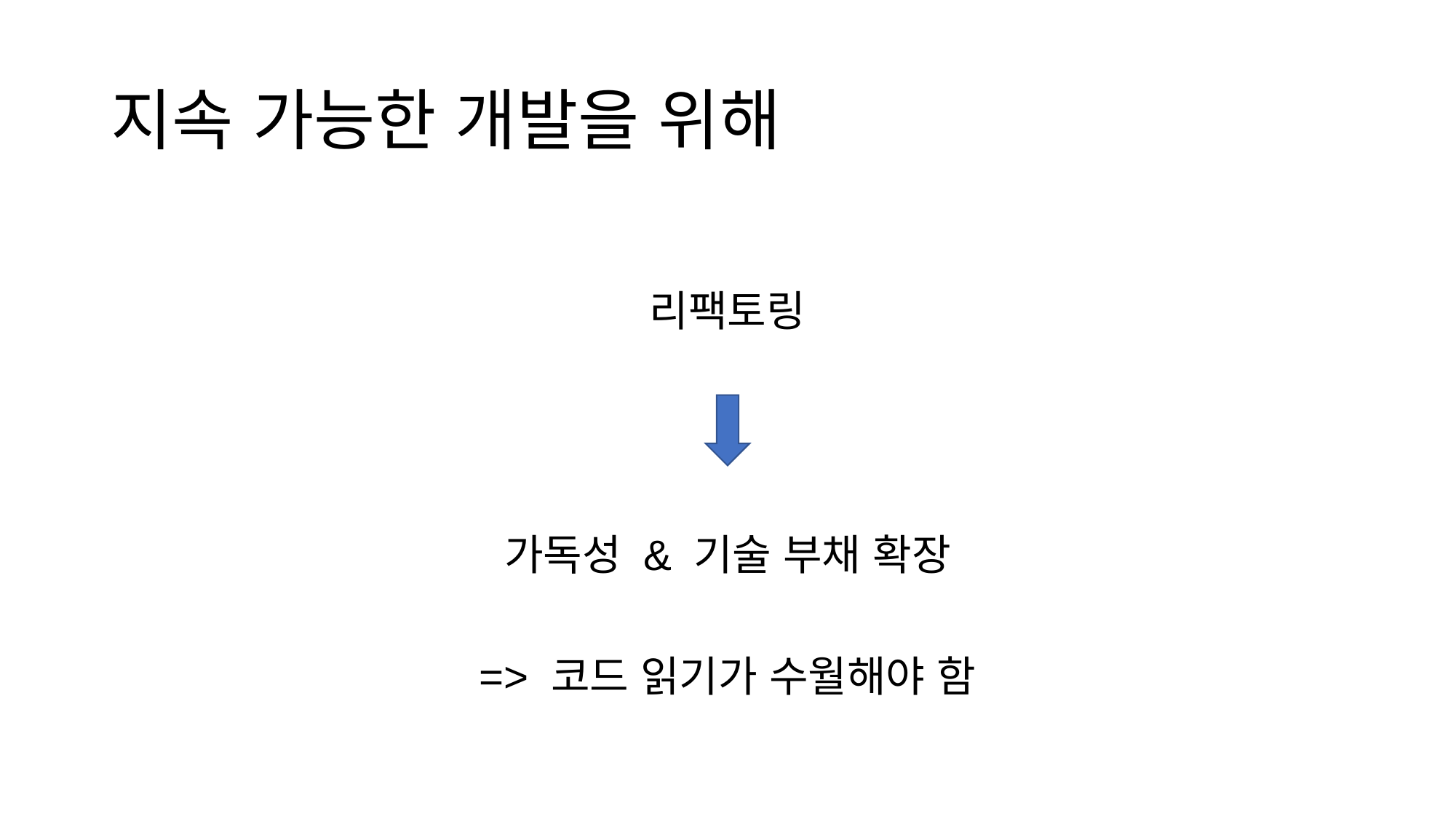

# 지속 가능한 개발을 위해

리팩토링

가독성 & 기술 부채 확장

=> 코드 읽기가 수월해야 함